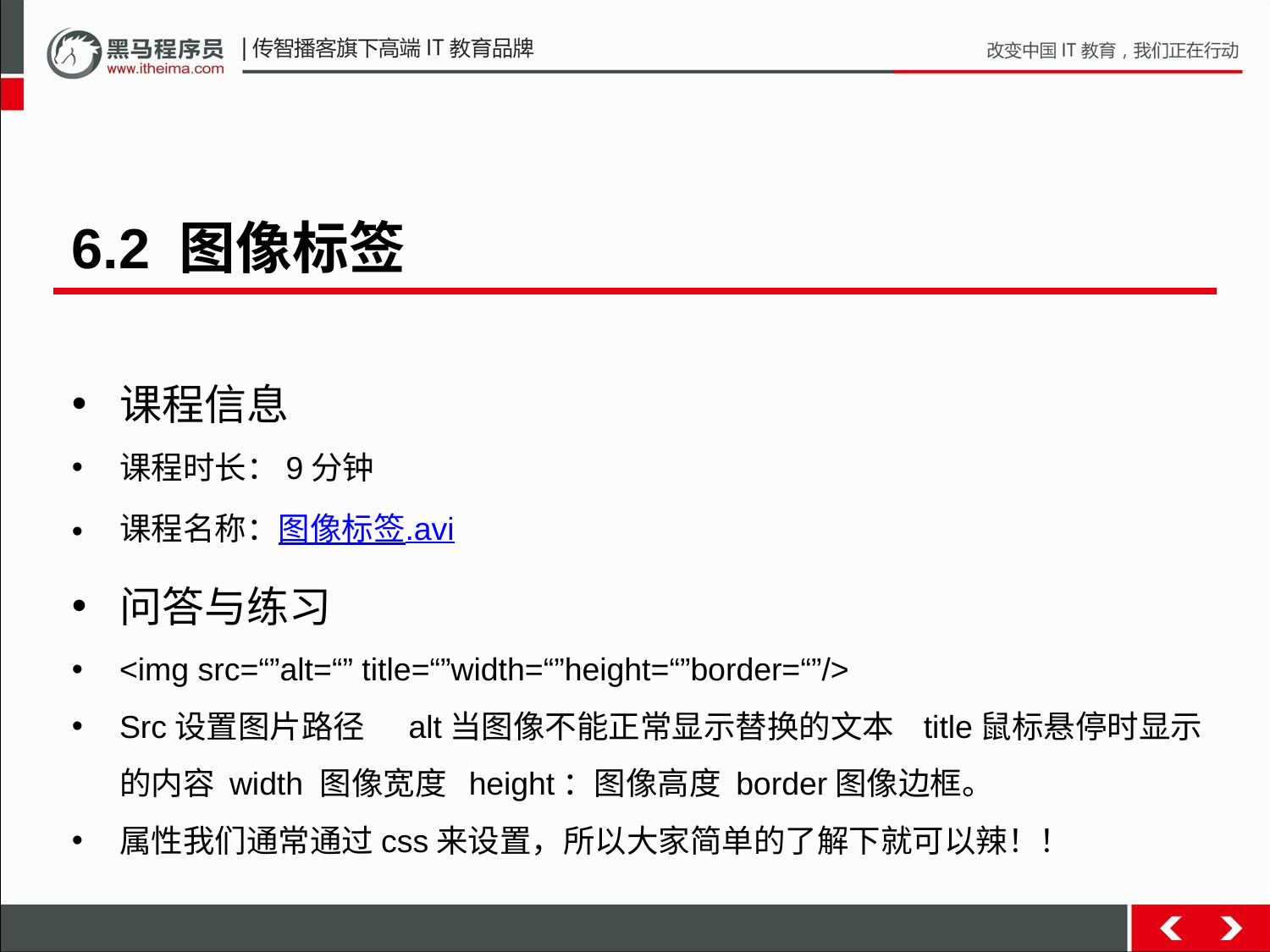

6.2 图像标签
课程信息
课程时长：9分钟
课程名称：图像标签.avi
问答与练习
<img src=“”alt=“” title=“”width=“”height=“”border=“”/>
Src设置图片路径     alt当图像不能正常显示替换的文本   title鼠标悬停时显示的内容 width 图像宽度  height：图像高度 border图像边框。
属性我们通常通过css来设置，所以大家简单的了解下就可以辣！！